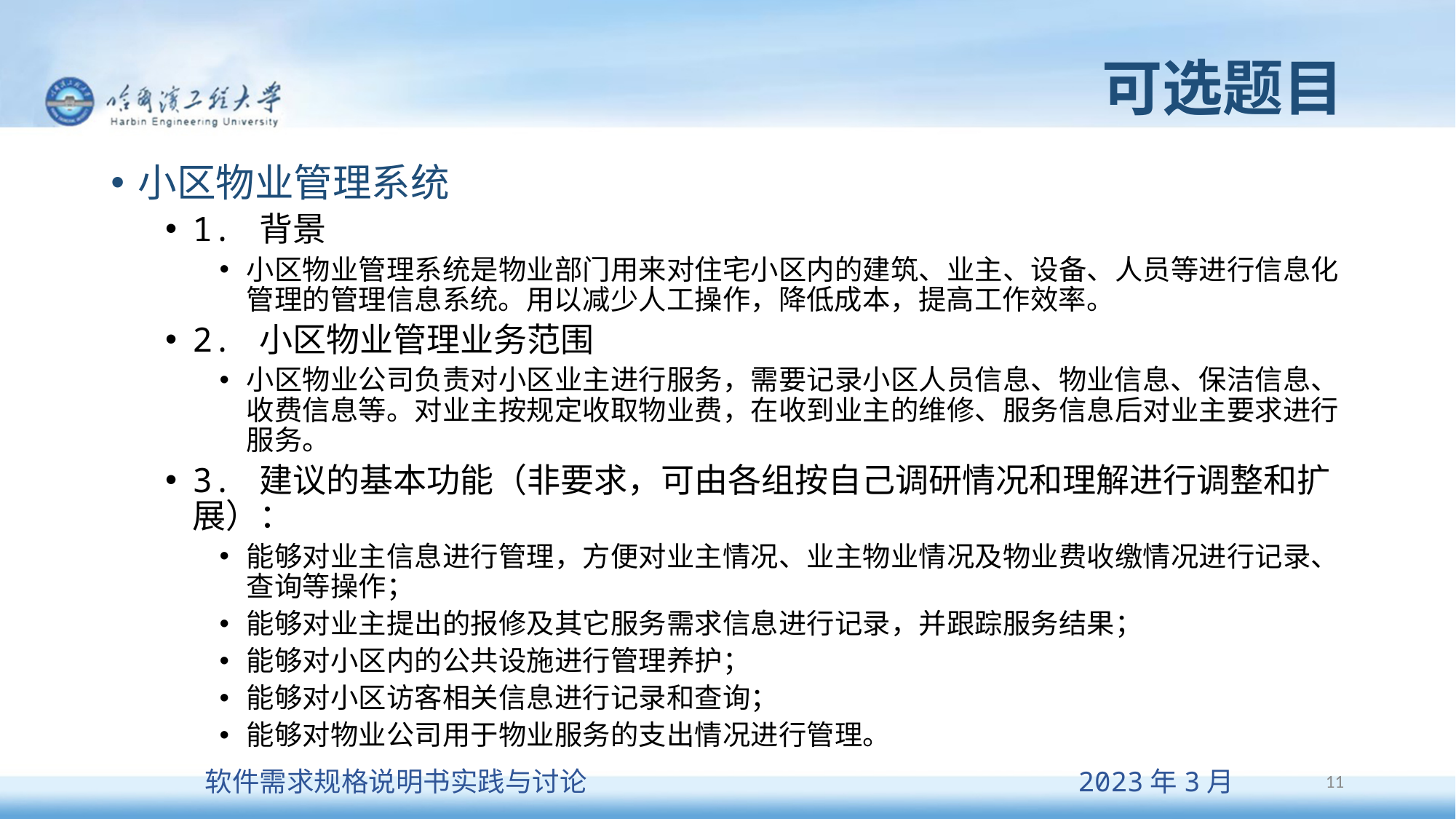

# 可选题目
小区物业管理系统
1. 背景
小区物业管理系统是物业部门用来对住宅小区内的建筑、业主、设备、人员等进行信息化管理的管理信息系统。用以减少人工操作，降低成本，提高工作效率。
2. 小区物业管理业务范围
小区物业公司负责对小区业主进行服务，需要记录小区人员信息、物业信息、保洁信息、收费信息等。对业主按规定收取物业费，在收到业主的维修、服务信息后对业主要求进行服务。
3. 建议的基本功能（非要求，可由各组按自己调研情况和理解进行调整和扩展）：
能够对业主信息进行管理，方便对业主情况、业主物业情况及物业费收缴情况进行记录、查询等操作；
能够对业主提出的报修及其它服务需求信息进行记录，并跟踪服务结果；
能够对小区内的公共设施进行管理养护；
能够对小区访客相关信息进行记录和查询；
能够对物业公司用于物业服务的支出情况进行管理。

11